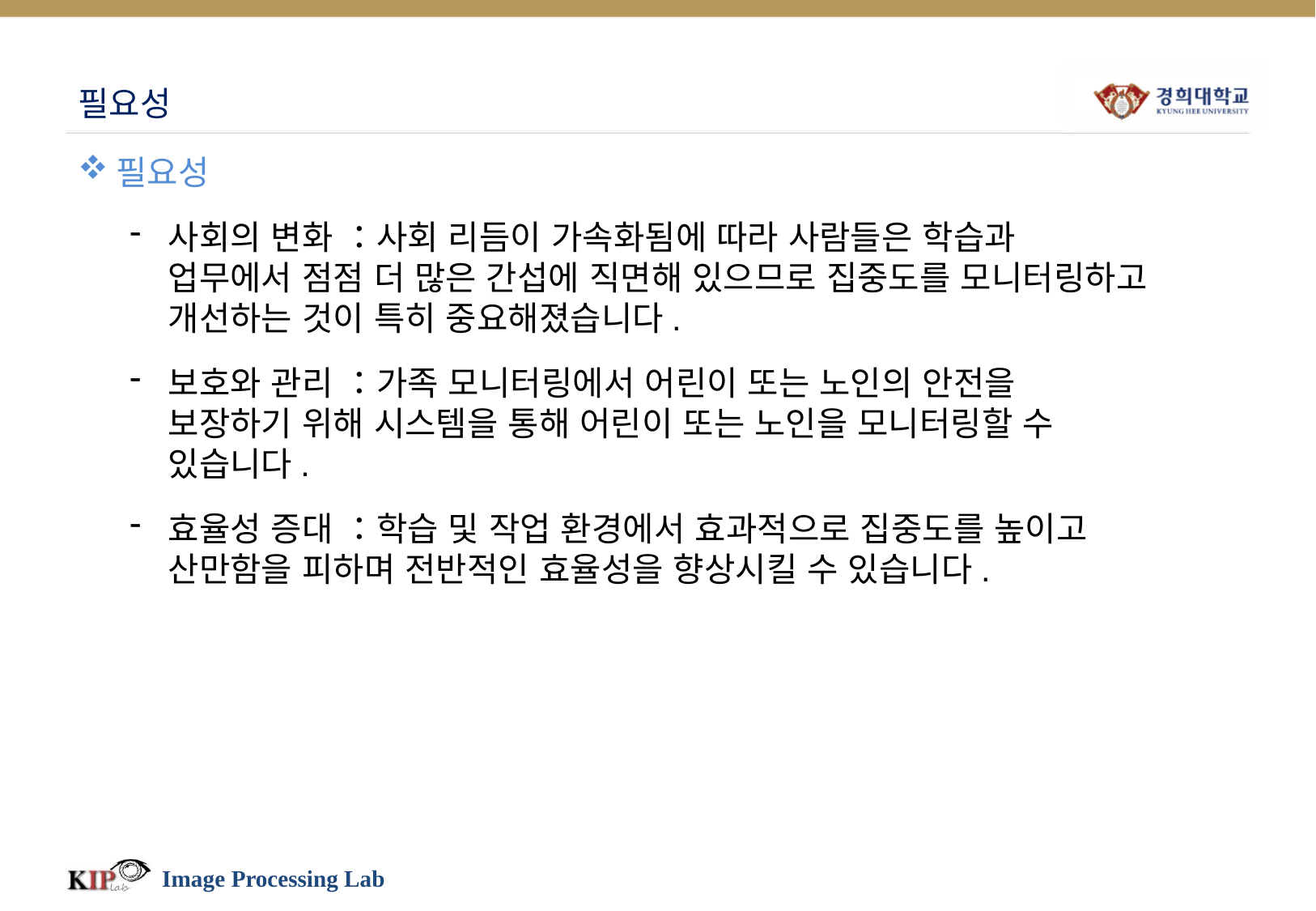

# 필요성
필요성
사회의 변화 ：사회 리듬이 가속화됨에 따라 사람들은 학습과 업무에서 점점 더 많은 간섭에 직면해 있으므로 집중도를 모니터링하고 개선하는 것이 특히 중요해졌습니다.
보호와 관리 ：가족 모니터링에서 어린이 또는 노인의 안전을 보장하기 위해 시스템을 통해 어린이 또는 노인을 모니터링할 수 있습니다.
효율성 증대 ：학습 및 작업 환경에서 효과적으로 집중도를 높이고 산만함을 피하며 전반적인 효율성을 향상시킬 수 있습니다.
Image Processing Lab